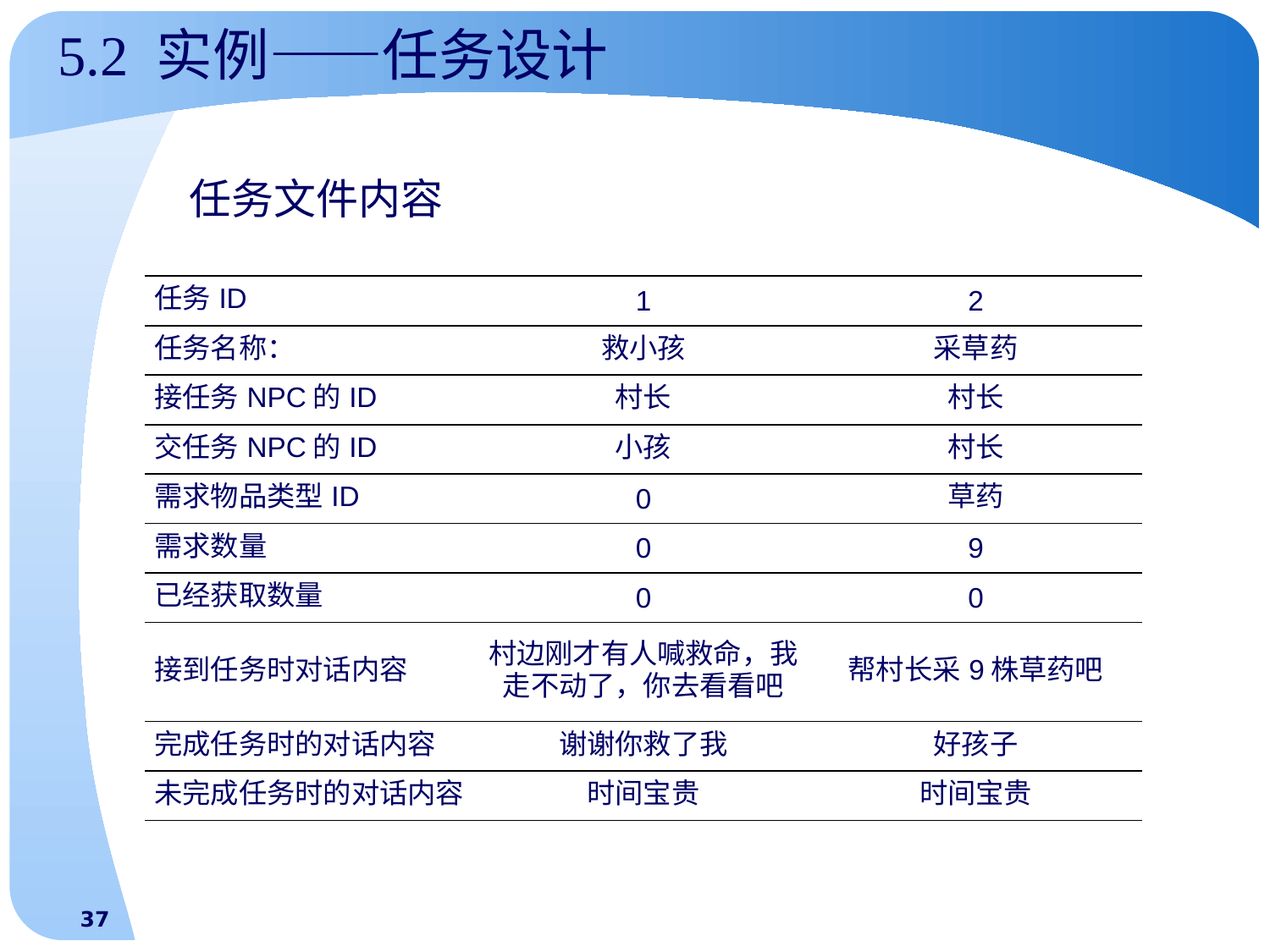

# 5.2 实例——任务设计
任务文件内容
| 任务ID | 1 | 2 |
| --- | --- | --- |
| 任务名称： | 救小孩 | 采草药 |
| 接任务NPC的ID | 村长 | 村长 |
| 交任务NPC的ID | 小孩 | 村长 |
| 需求物品类型ID | 0 | 草药 |
| 需求数量 | 0 | 9 |
| 已经获取数量 | 0 | 0 |
| 接到任务时对话内容 | 村边刚才有人喊救命，我走不动了，你去看看吧 | 帮村长采9株草药吧 |
| 完成任务时的对话内容 | 谢谢你救了我 | 好孩子 |
| 未完成任务时的对话内容 | 时间宝贵 | 时间宝贵 |
37